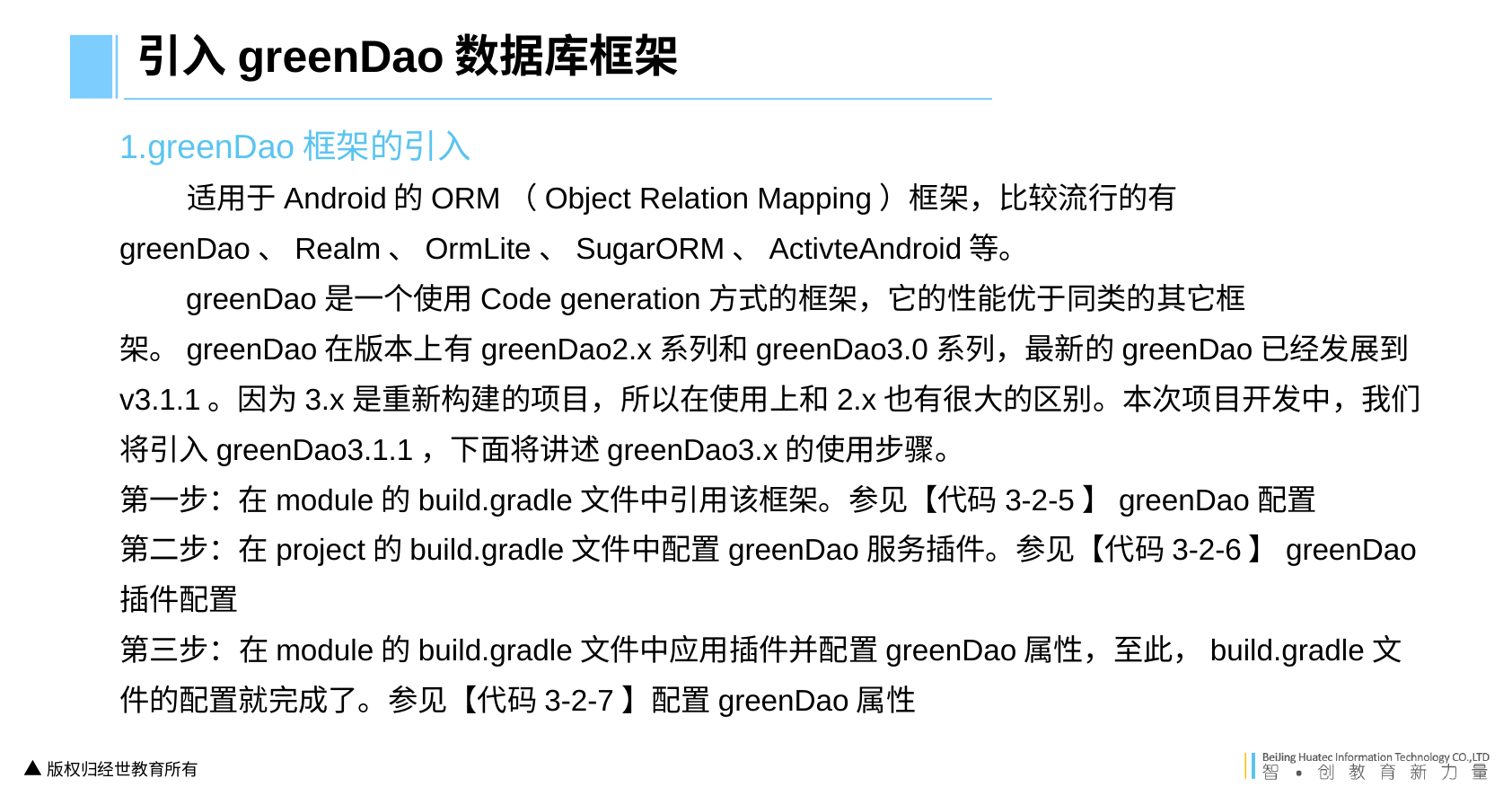

引入greenDao数据库框架

1.greenDao框架的引入
         适用于Android的ORM（Object Relation Mapping）框架，比较流行的有greenDao、Realm、OrmLite、SugarORM、ActivteAndroid等。
        greenDao是一个使用Code generation方式的框架，它的性能优于同类的其它框架。greenDao在版本上有greenDao2.x系列和greenDao3.0系列，最新的greenDao已经发展到v3.1.1。因为3.x是重新构建的项目，所以在使用上和2.x也有很大的区别。本次项目开发中，我们将引入greenDao3.1.1，下面将讲述greenDao3.x的使用步骤。
第一步：在module的build.gradle文件中引用该框架。参见【代码3-2-5】greenDao配置
第二步：在project的build.gradle文件中配置greenDao服务插件。参见【代码3-2-6】greenDao插件配置
第三步：在module的build.gradle文件中应用插件并配置greenDao属性，至此，build.gradle文件的配置就完成了。参见【代码3-2-7】配置greenDao属性